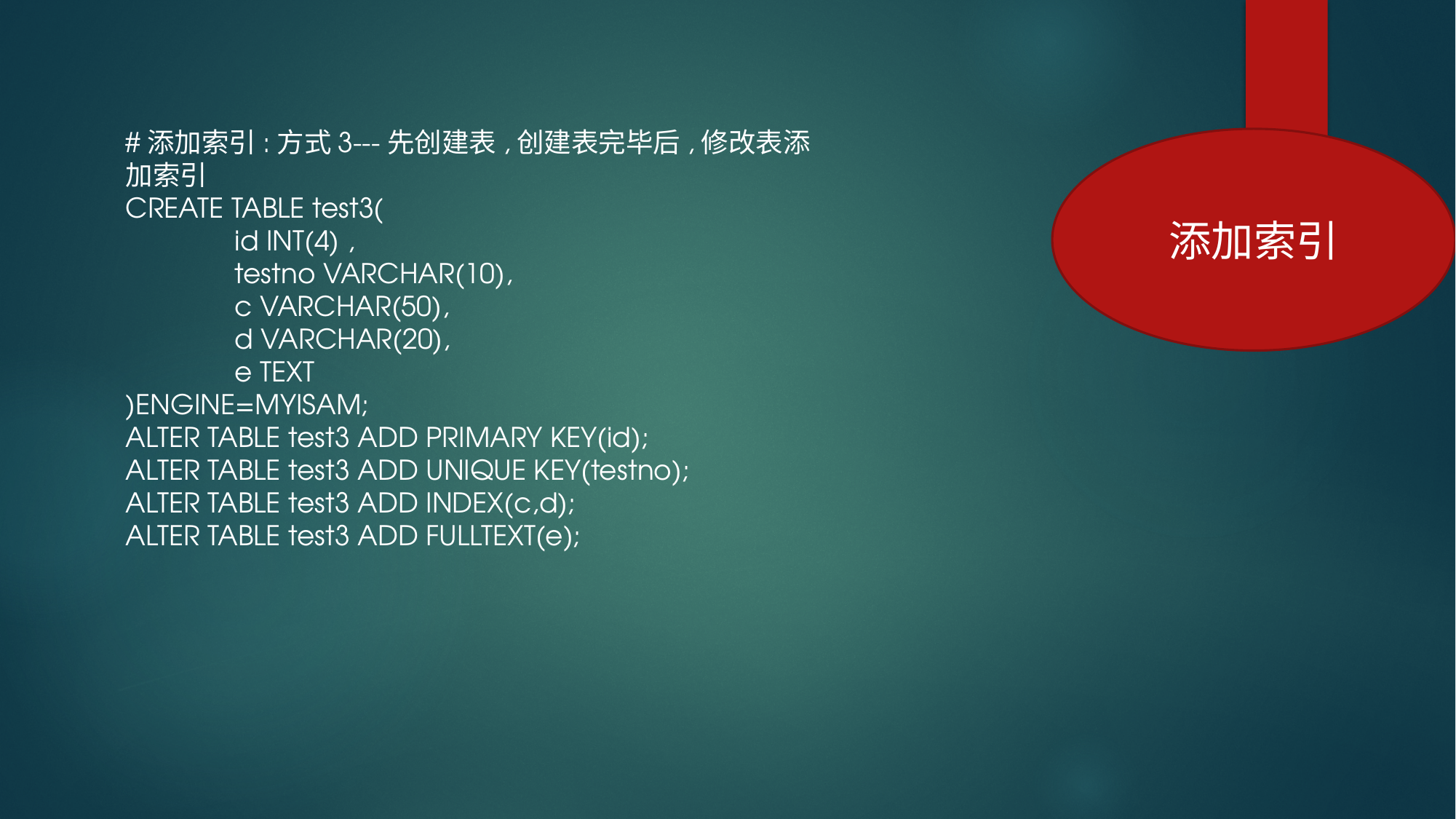

#添加索引:方式3---先创建表,创建表完毕后,修改表添加索引
CREATE TABLE test3(
	id INT(4) ,
	testno VARCHAR(10),
	c VARCHAR(50),
	d VARCHAR(20),
	e TEXT
)ENGINE=MYISAM;
ALTER TABLE test3 ADD PRIMARY KEY(id);
ALTER TABLE test3 ADD UNIQUE KEY(testno);
ALTER TABLE test3 ADD INDEX(c,d);
ALTER TABLE test3 ADD FULLTEXT(e);

添加索引